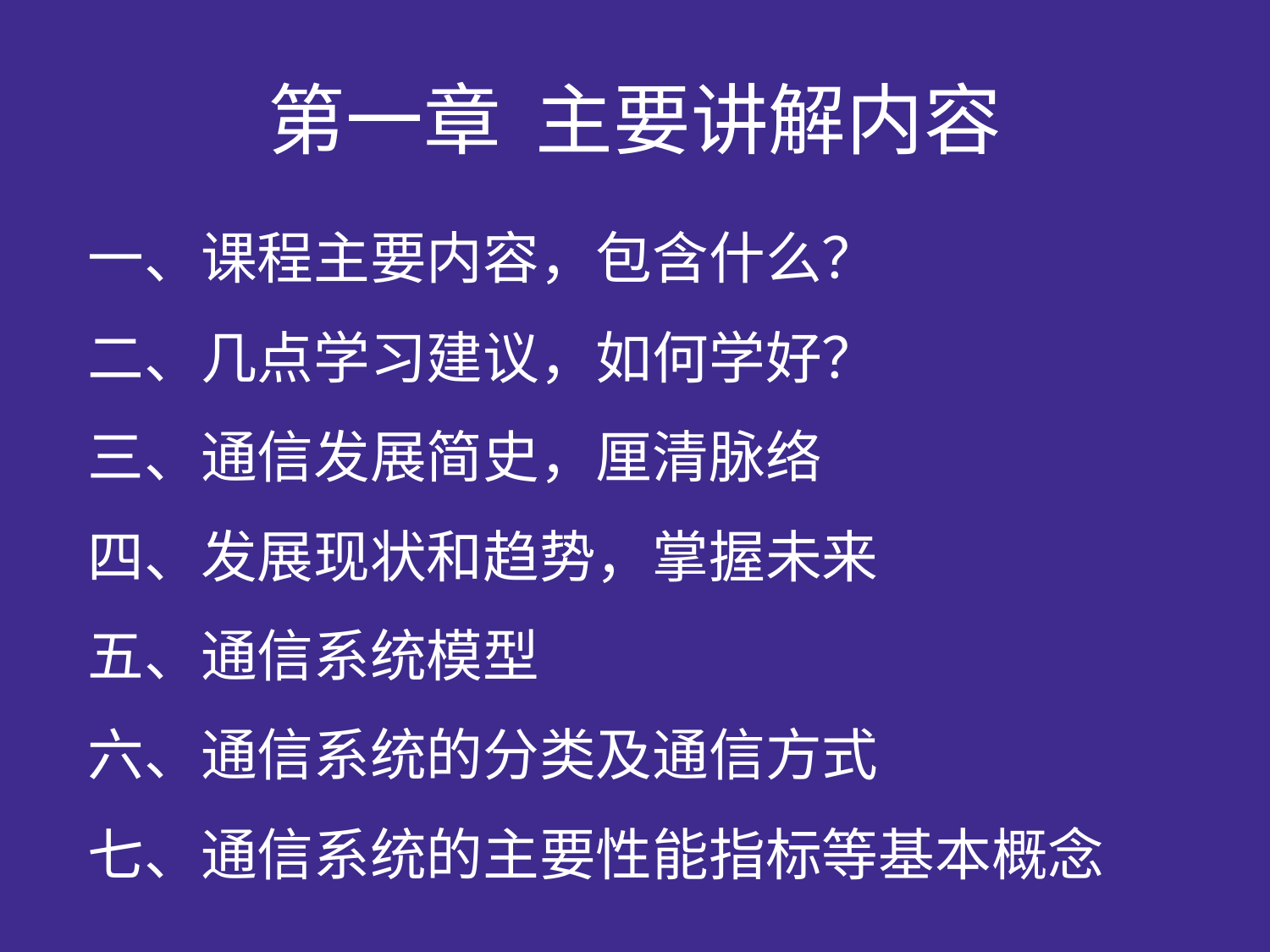

# 第一章  主要讲解内容
一、课程主要内容，包含什么？
二、几点学习建议，如何学好？
三、通信发展简史，厘清脉络
四、发展现状和趋势，掌握未来
五、通信系统模型
六、通信系统的分类及通信方式
七、通信系统的主要性能指标等基本概念